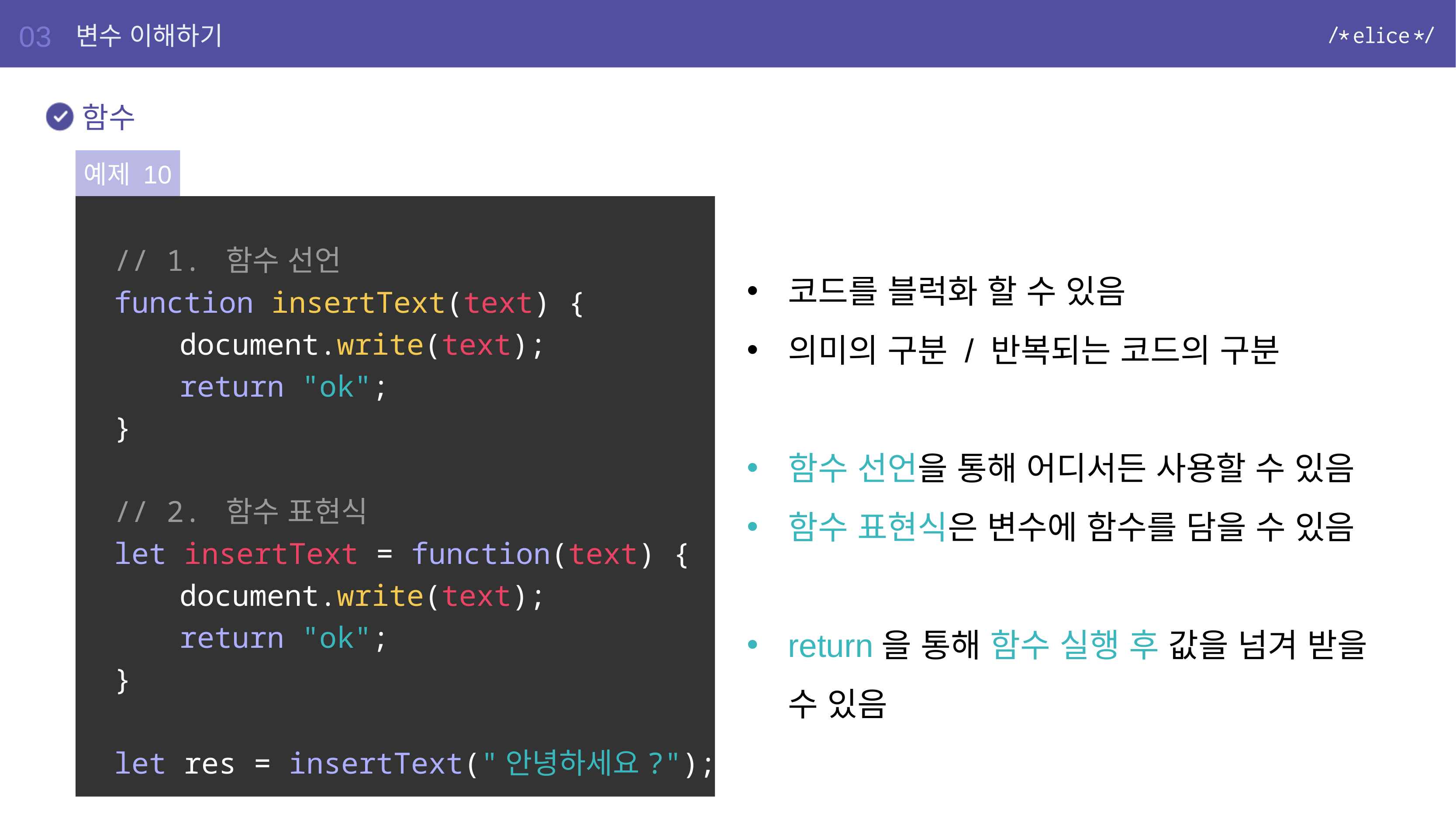

03
변수 이해하기
함수
예제 10
// 1. 함수 선언
function insertText(text) {
	document.write(text);
	return "ok";
}

// 2. 함수 표현식
let insertText = function(text) {
	document.write(text);
	return "ok";
}

let res = insertText("안녕하세요?");
코드를 블럭화 할 수 있음
의미의 구분 / 반복되는 코드의 구분

함수 선언을 통해 어디서든 사용할 수 있음
함수 표현식은 변수에 함수를 담을 수 있음

return을 통해 함수 실행 후 값을 넘겨 받을 수 있음